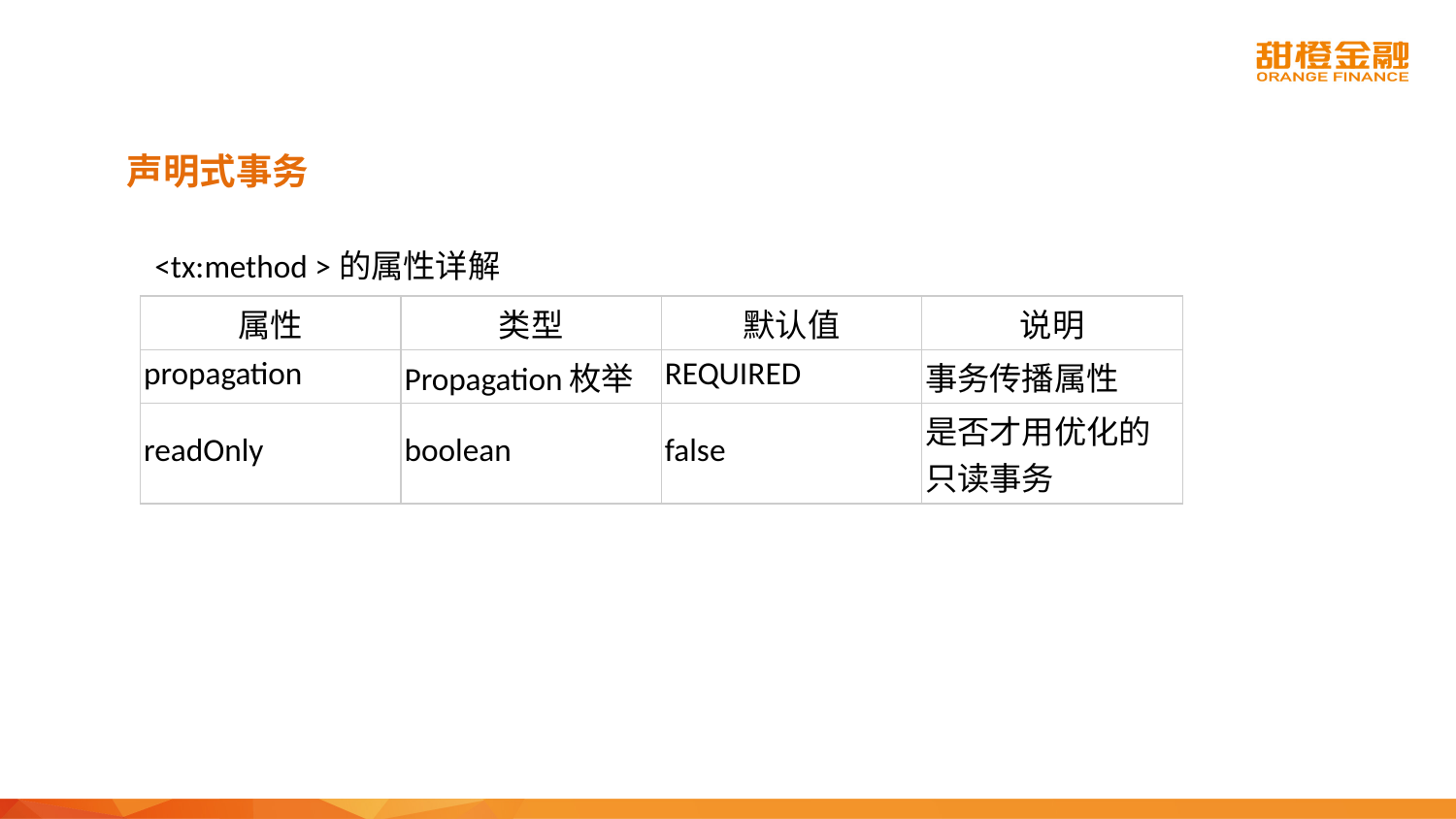

# 声明式事务
<tx:method >的属性详解
| 属性 | 类型 | 默认值 | 说明 |
| --- | --- | --- | --- |
| propagation | Propagation枚举 | REQUIRED | 事务传播属性 |
| readOnly | boolean | false | 是否才用优化的只读事务 |